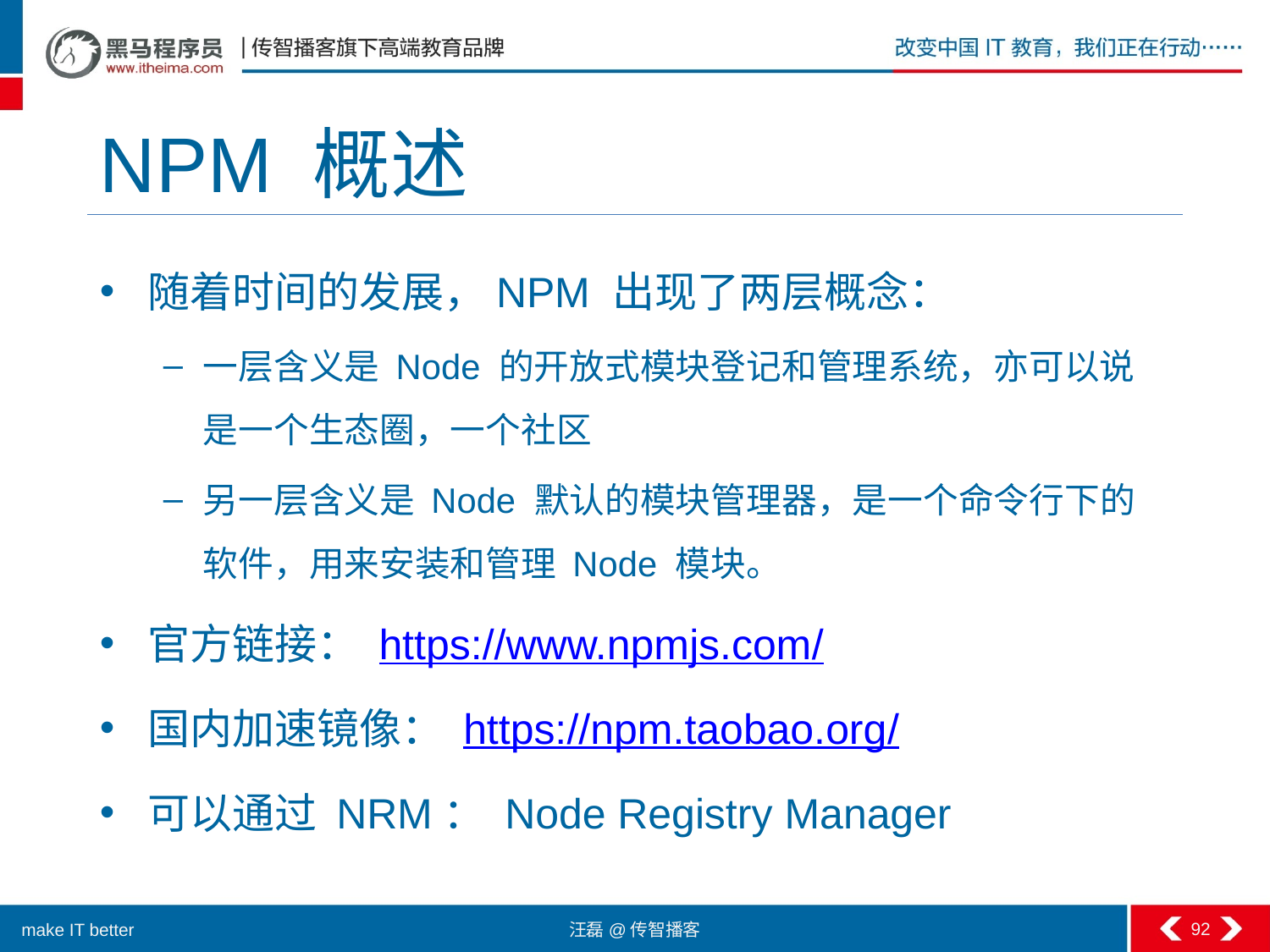

# NPM 概述
随着时间的发展，NPM 出现了两层概念：
一层含义是 Node 的开放式模块登记和管理系统，亦可以说是一个生态圈，一个社区
另一层含义是 Node 默认的模块管理器，是一个命令行下的软件，用来安装和管理 Node 模块。
官方链接： https://www.npmjs.com/
国内加速镜像： https://npm.taobao.org/
可以通过 NRM： Node Registry Manager
92
汪磊@传智播客
make IT better